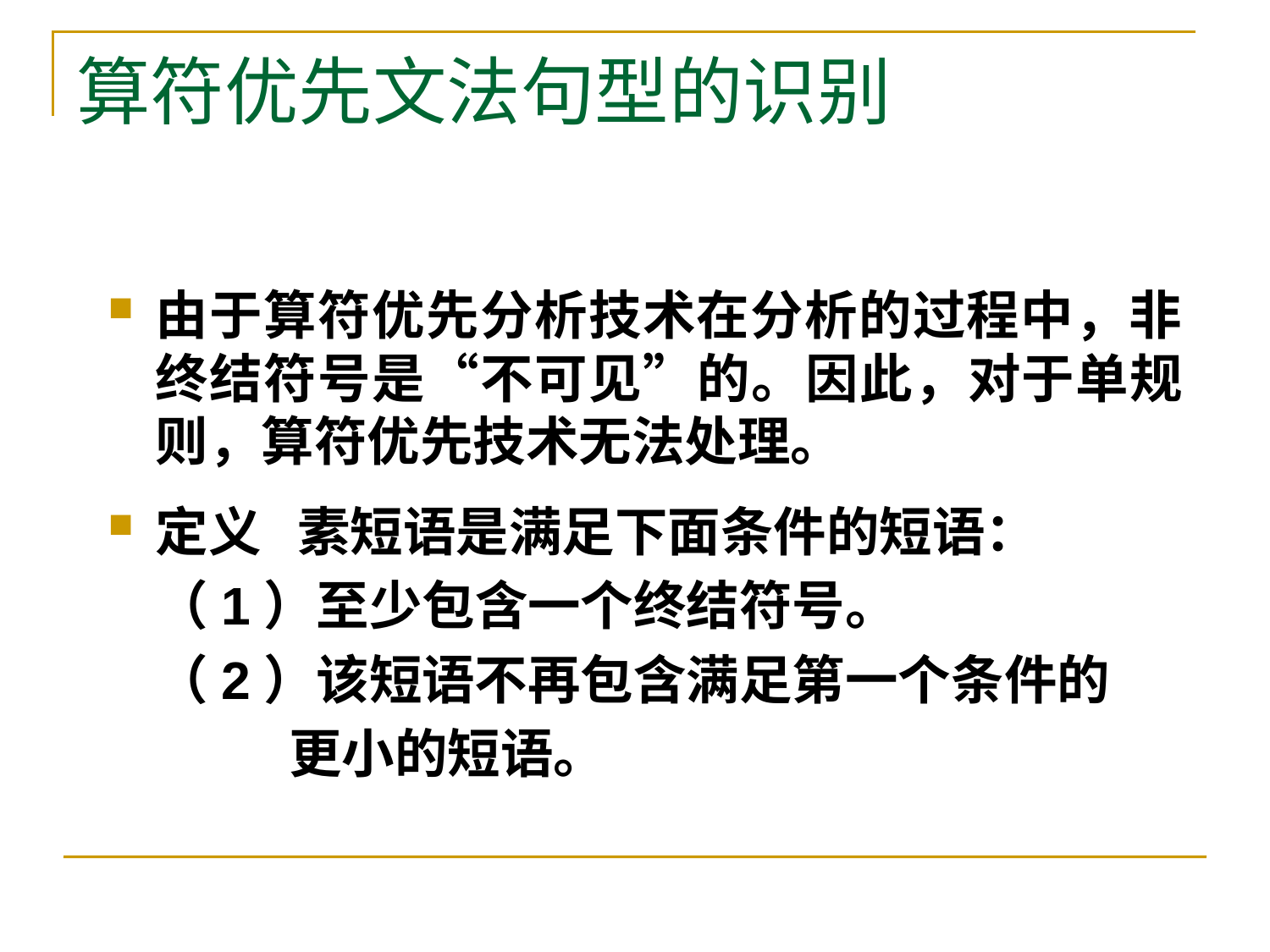

# 算符优先文法句型的识别
由于算符优先分析技术在分析的过程中，非终结符号是“不可见”的。因此，对于单规则，算符优先技术无法处理。
定义   素短语是满足下面条件的短语：
（1）至少包含一个终结符号。
（2）该短语不再包含满足第一个条件的
          更小的短语。
47